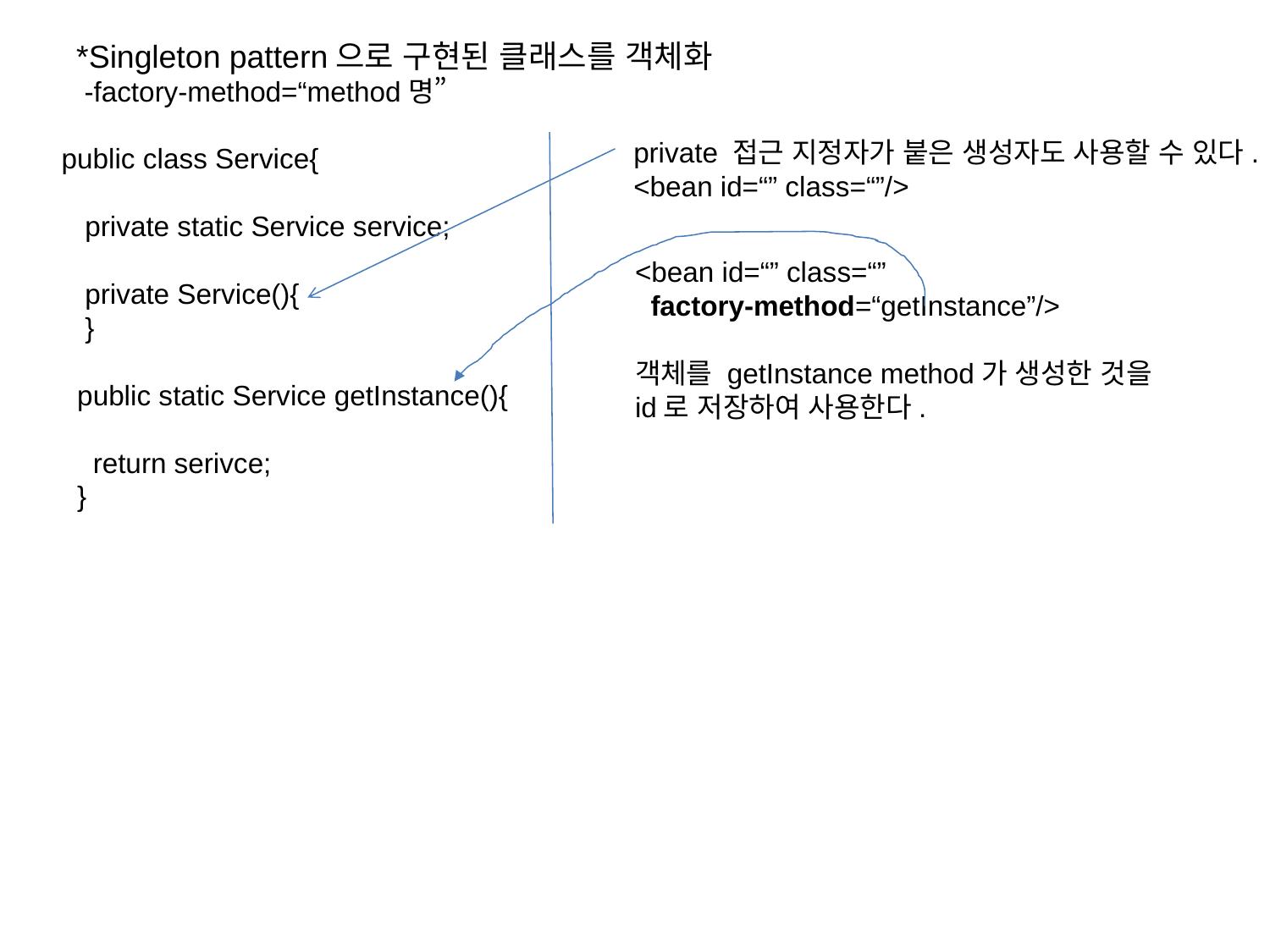

*Singleton pattern으로 구현된 클래스를 객체화
 -factory-method=“method명”
private 접근 지정자가 붙은 생성자도 사용할 수 있다.
<bean id=“” class=“”/>
public class Service{

   private static Service service;

   private Service(){
   }

  public static Service getInstance(){

    return serivce;
  }

<bean id=“” class=“”
  factory-method=“getInstance”/>

객체를 getInstance method가 생성한 것을
id로 저장하여 사용한다.